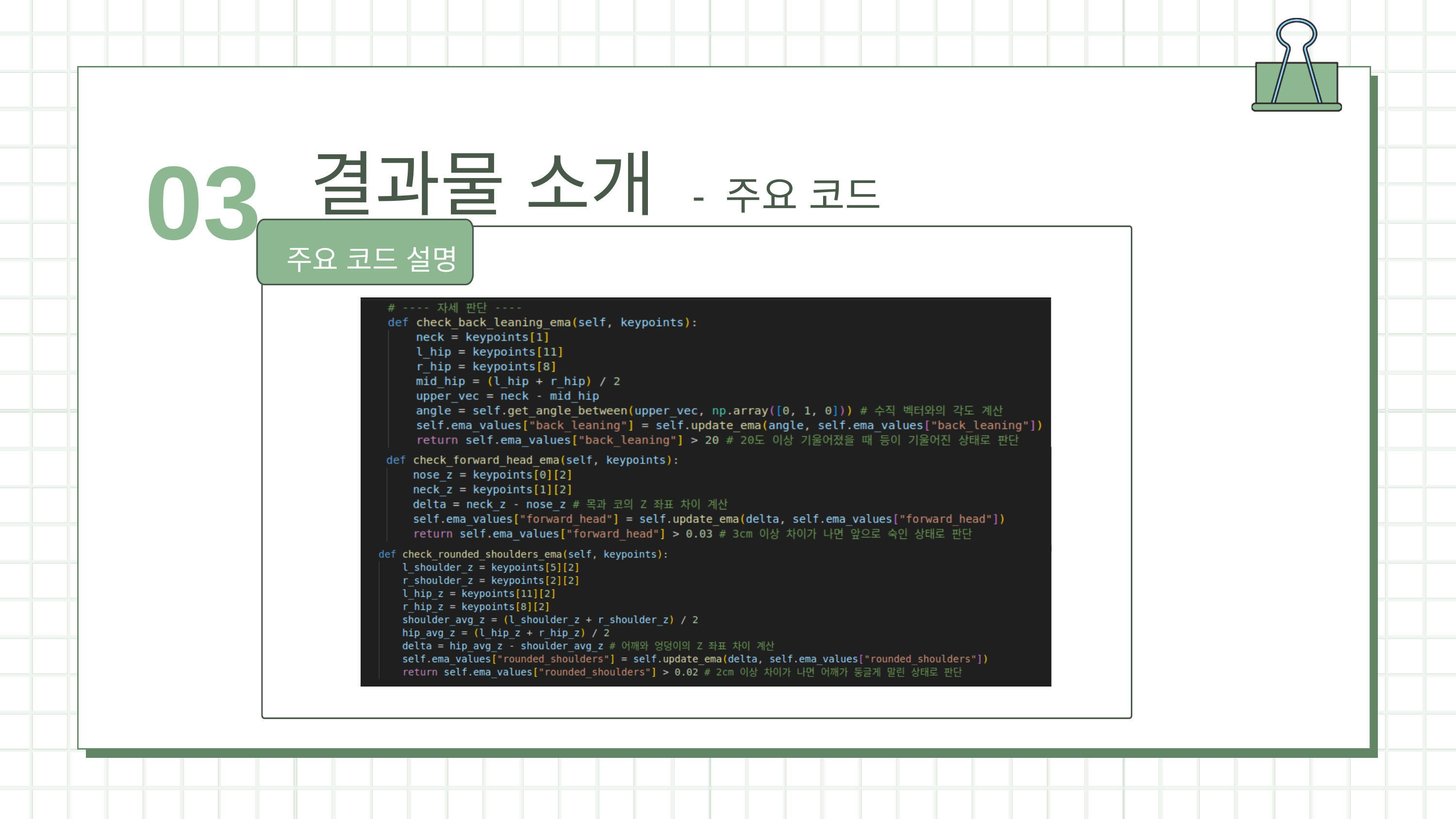

03
결과물 소개 - 주요 코드

 주요 코드 설명